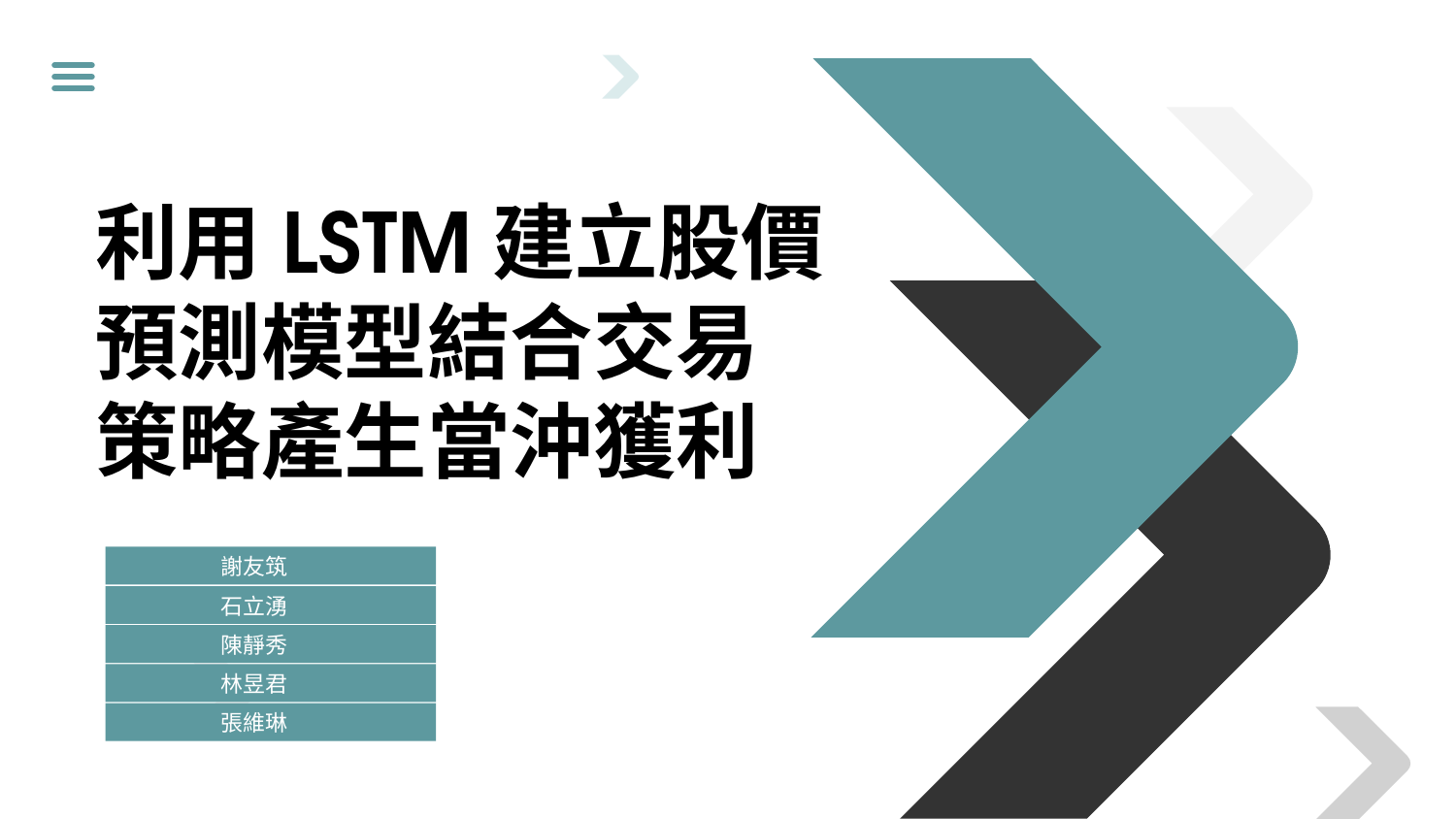

利用LSTM建立股價預測模型結合交易策略產生當沖獲利

謝友筑

石立湧

陳靜秀

林昱君

張維琳
組員：謝友筑